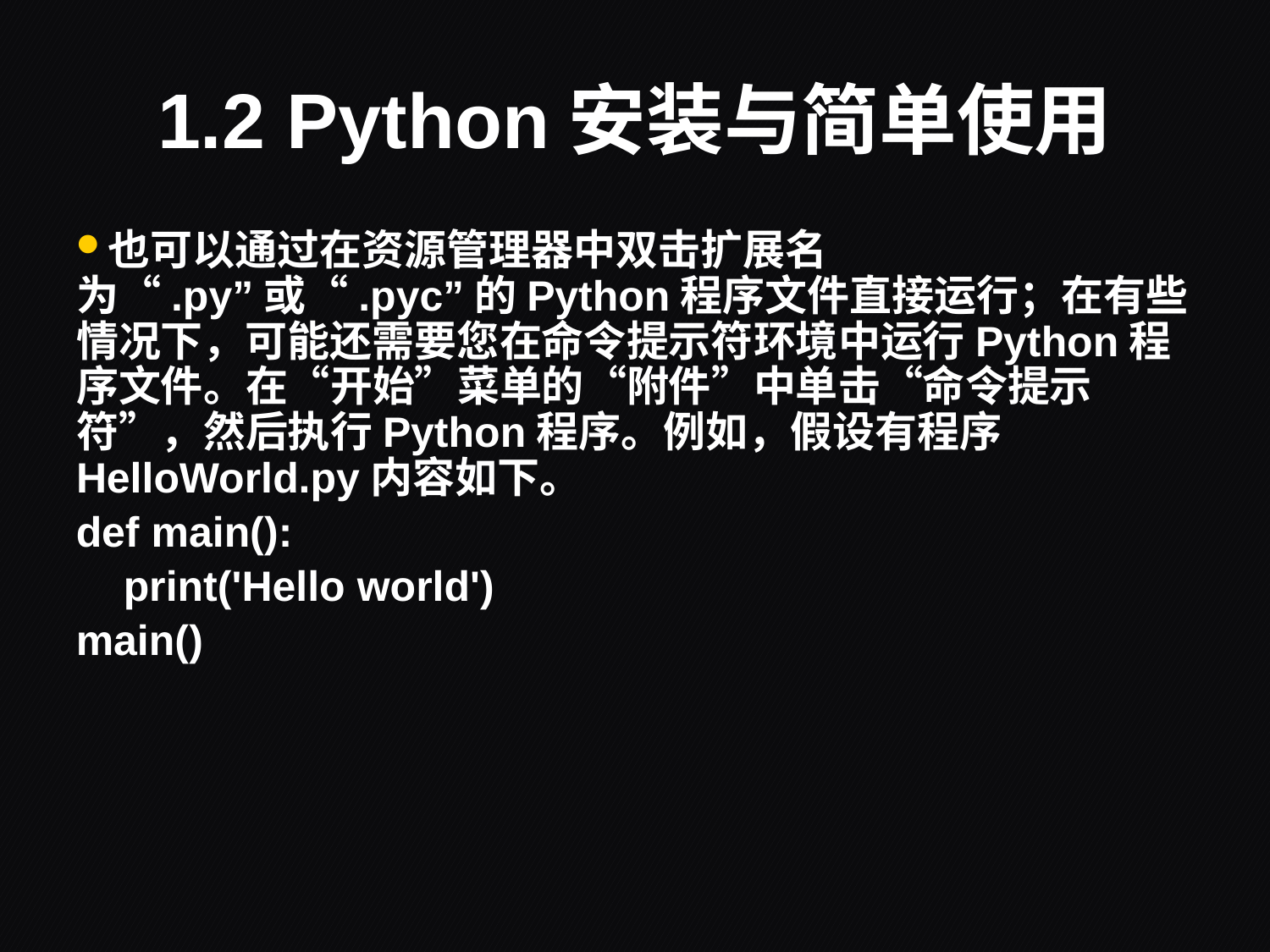

# 1.2 Python安装与简单使用
也可以通过在资源管理器中双击扩展名为“.py”或“.pyc”的Python程序文件直接运行；在有些情况下，可能还需要您在命令提示符环境中运行Python程序文件。在“开始”菜单的“附件”中单击“命令提示符”，然后执行Python程序。例如，假设有程序HelloWorld.py内容如下。
def main():
    print('Hello world')
main()